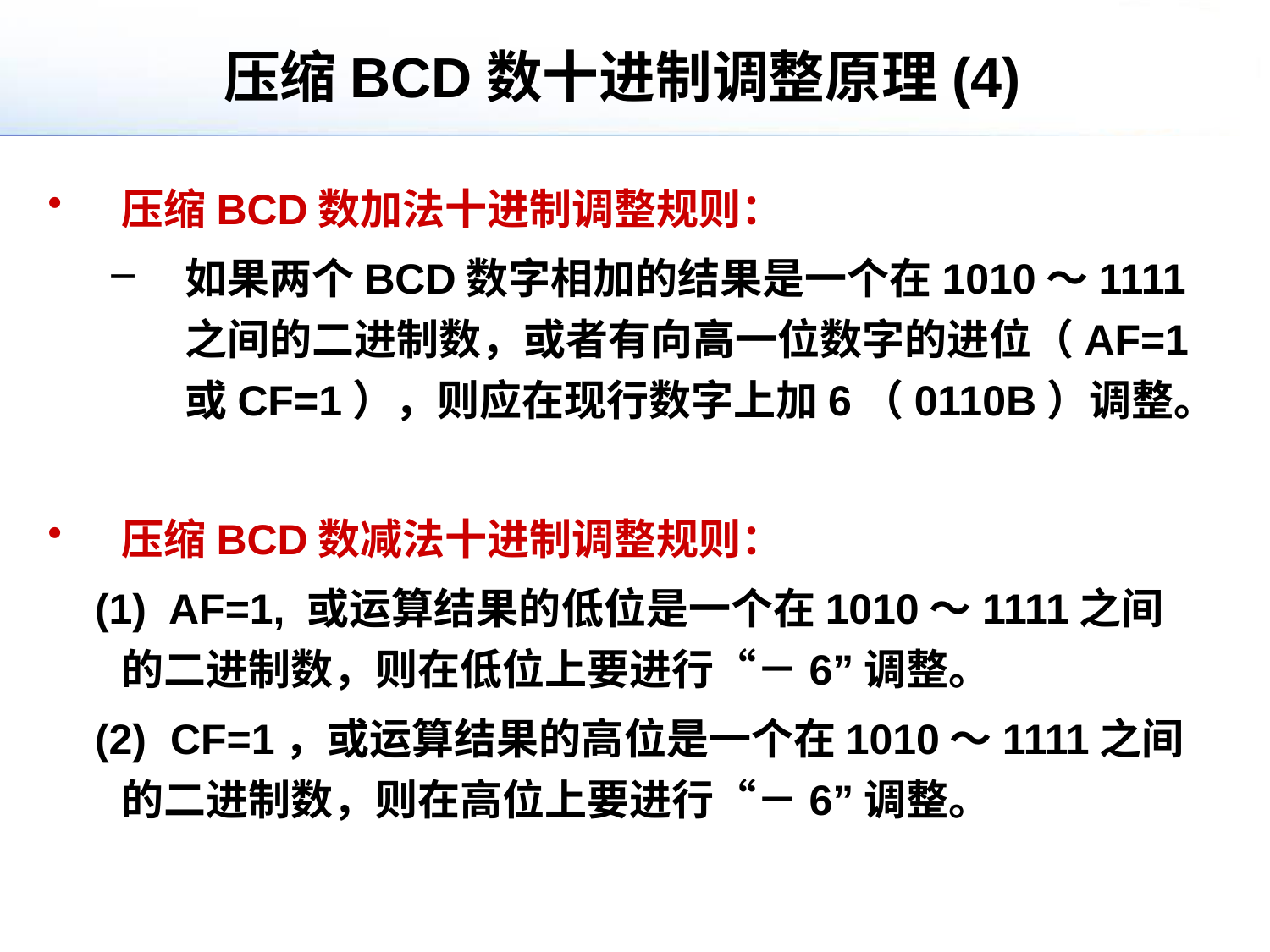

# 压缩BCD数十进制调整原理(4)
压缩BCD数加法十进制调整规则：
如果两个BCD数字相加的结果是一个在1010～1111之间的二进制数，或者有向高一位数字的进位（AF=1或CF=1），则应在现行数字上加6（0110B）调整。

压缩BCD数减法十进制调整规则：
    (1)  AF=1, 或运算结果的低位是一个在1010～1111之间的二进制数，则在低位上要进行“－6”调整。
    (2)  CF=1，或运算结果的高位是一个在1010～1111之间的二进制数，则在高位上要进行“－6”调整。